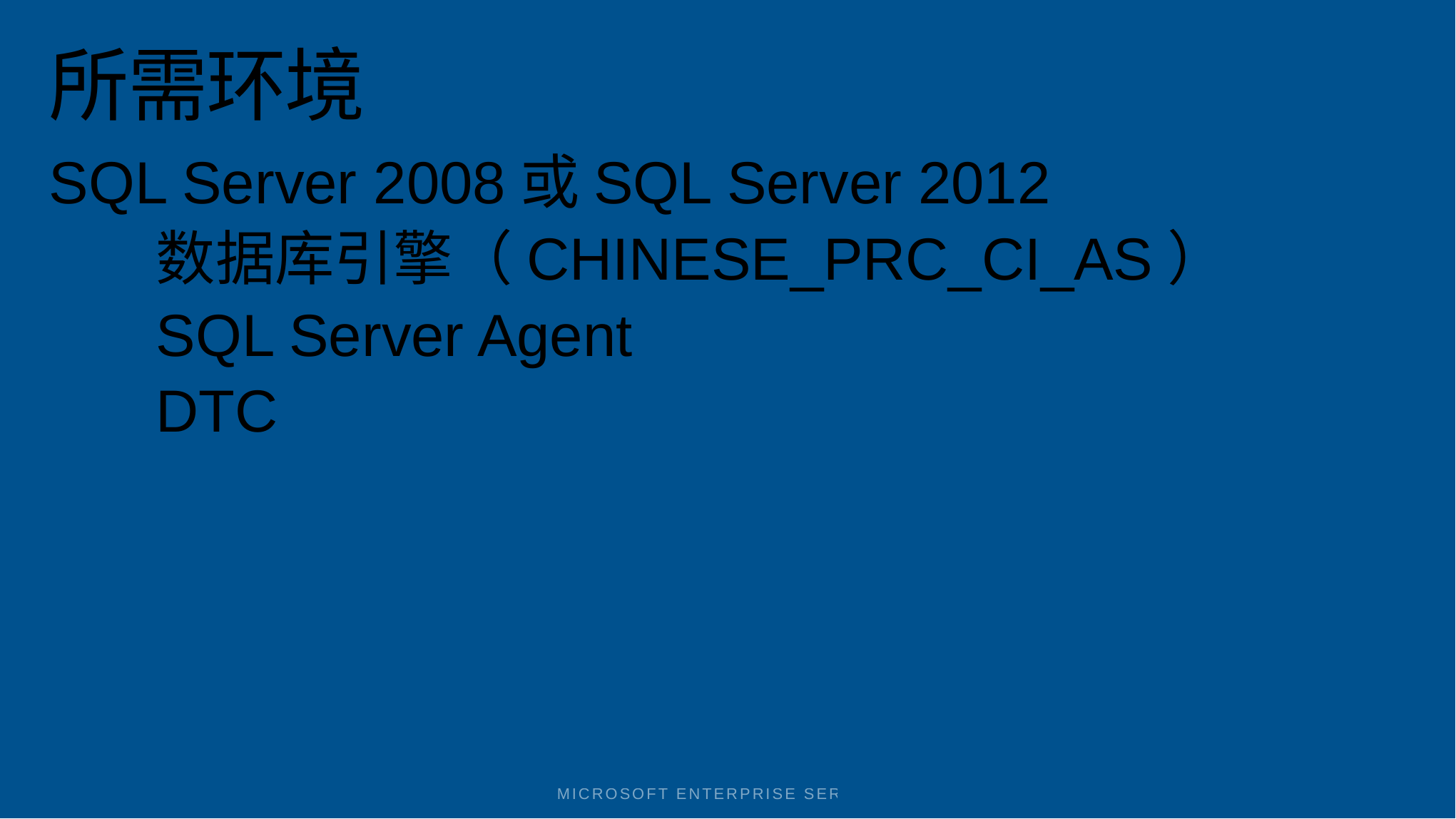

# 所需环境
SQL Server 2008或SQL Server 2012
	数据库引擎（CHINESE_PRC_CI_AS）
	SQL Server Agent
	DTC